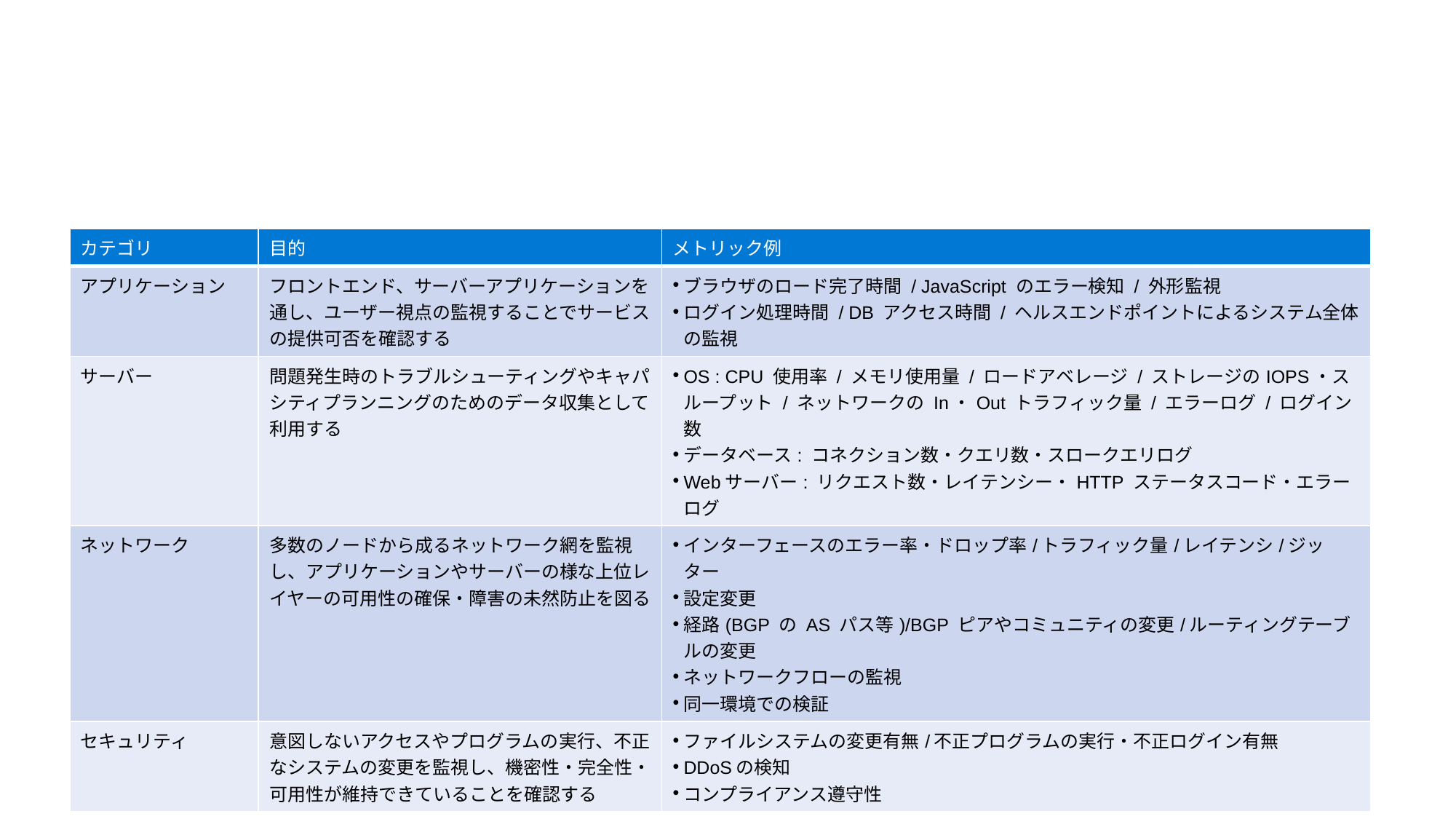

| カテゴリ | 目的 | メトリック例 |
| --- | --- | --- |
| アプリケーション | フロントエンド、サーバーアプリケーションを通し、ユーザー視点の監視することでサービスの提供可否を確認する | ブラウザのロード完了時間 / JavaScript のエラー検知 / 外形監視 ログイン処理時間 / DB アクセス時間 / ヘルスエンドポイントによるシステム全体の監視 |
| サーバー | 問題発生時のトラブルシューティングやキャパシティプランニングのためのデータ収集として利用する | OS : CPU 使用率 / メモリ使用量 / ロードアベレージ / ストレージのIOPS・スループット / ネットワークの In・Out トラフィック量 / エラーログ / ログイン数 データベース: コネクション数・クエリ数・スロークエリログ Webサーバー: リクエスト数・レイテンシー・HTTP ステータスコード・エラーログ |
| ネットワーク | 多数のノードから成るネットワーク網を監視し、アプリケーションやサーバーの様な上位レイヤーの可用性の確保・障害の未然防止を図る | インターフェースのエラー率・ドロップ率/トラフィック量/レイテンシ/ジッター 設定変更 経路(BGP の AS パス等)/BGP ピアやコミュニティの変更/ルーティングテーブルの変更 ネットワークフローの監視 同一環境での検証 |
| セキュリティ | 意図しないアクセスやプログラムの実行、不正なシステムの変更を監視し、機密性・完全性・可用性が維持できていることを確認する | ファイルシステムの変更有無/不正プログラムの実行・不正ログイン有無 DDoSの検知 コンプライアンス遵守性 |